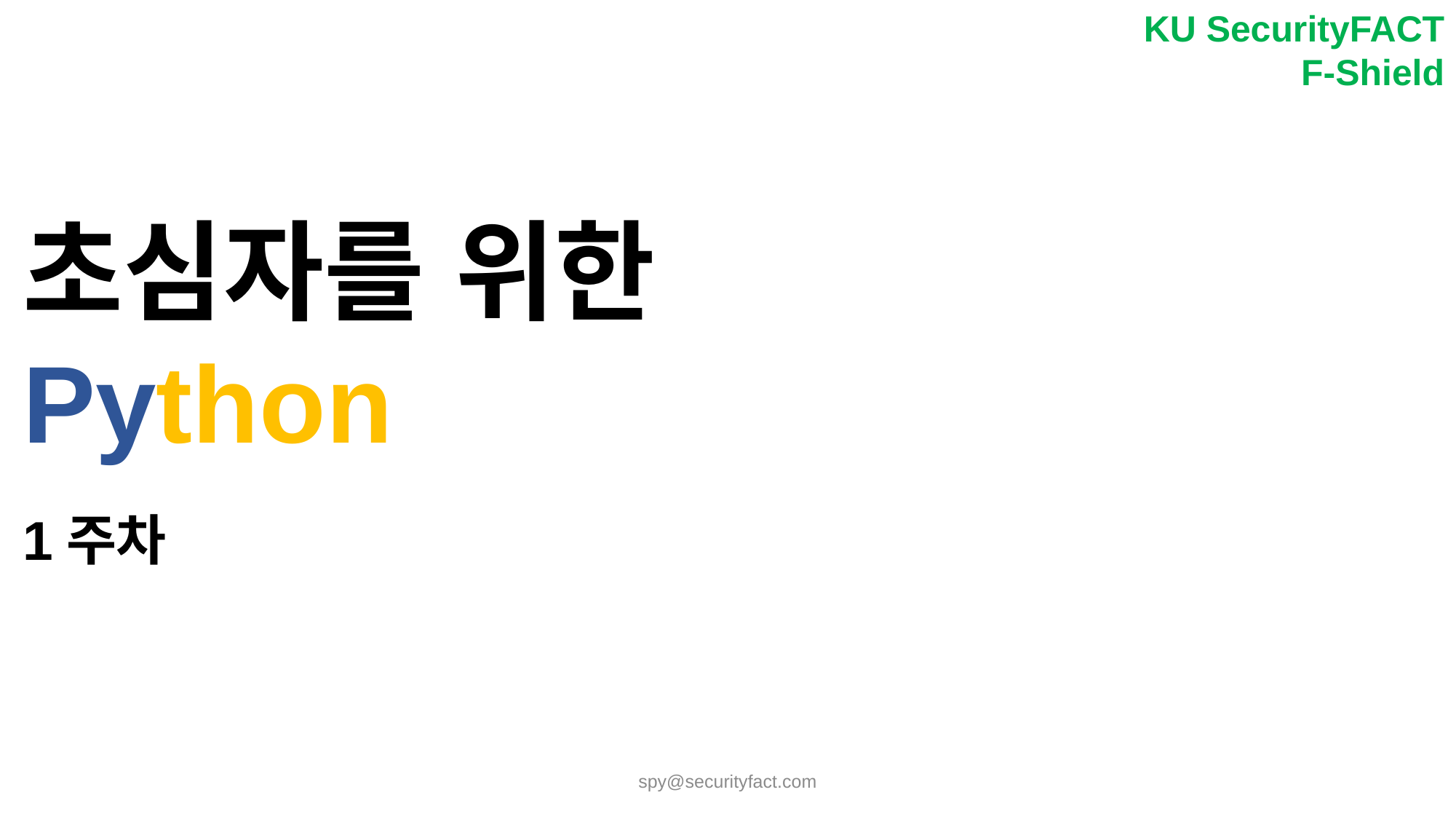

KU SecurityFACT
F-Shield
초심자를 위한 Python
1주차
spy@securityfact.com